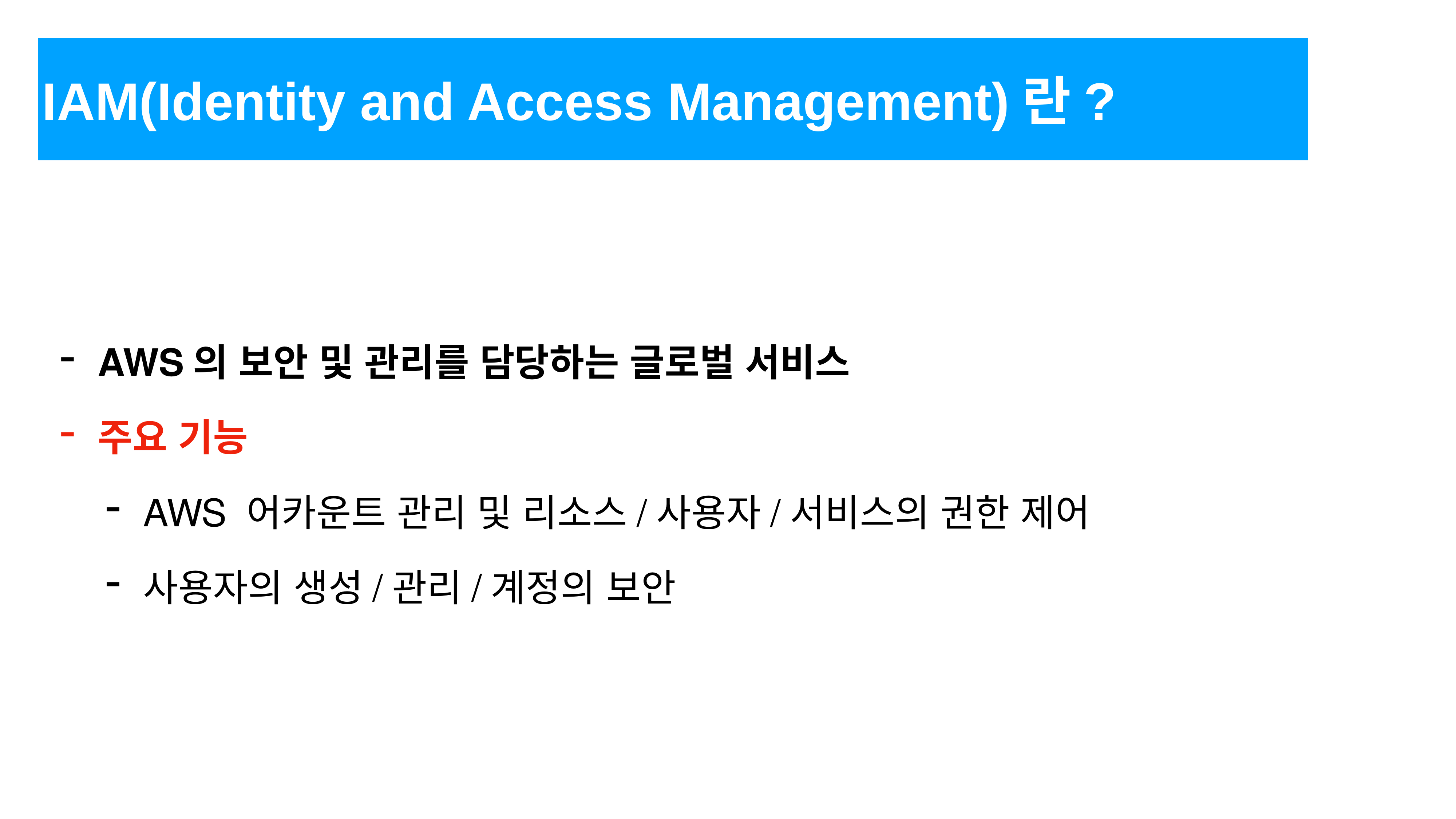

IAM(Identity and Access Management)란?
AWS의 보안 및 관리를 담당하는 글로벌 서비스
주요 기능
AWS 어카운트 관리 및 리소스/사용자/서비스의 권한 제어
사용자의 생성/관리/계정의 보안